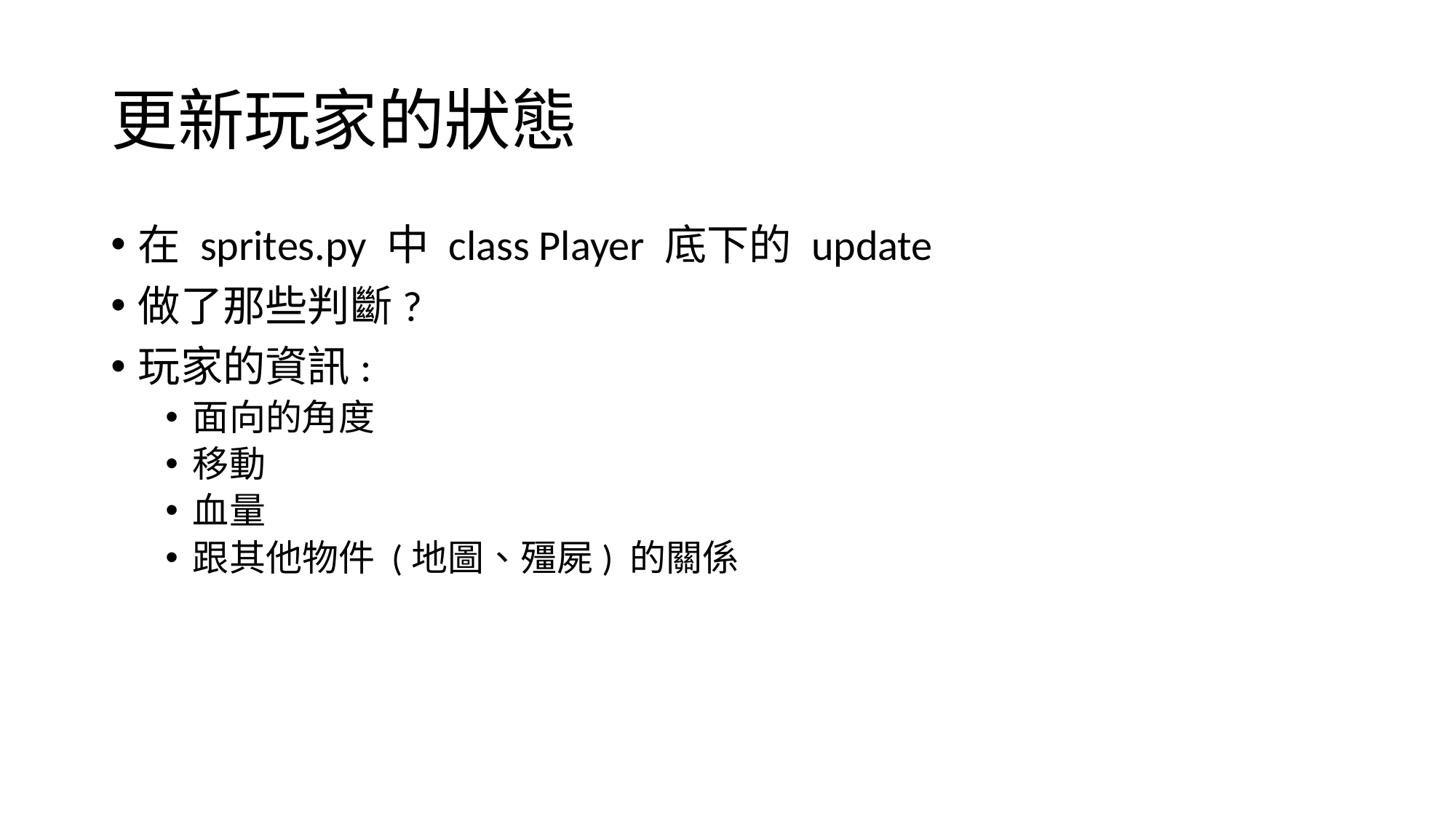

# 更新玩家的狀態
在 sprites.py 中 class Player 底下的 update
做了那些判斷?
玩家的資訊:
面向的角度
移動
血量
跟其他物件 (地圖、殭屍) 的關係